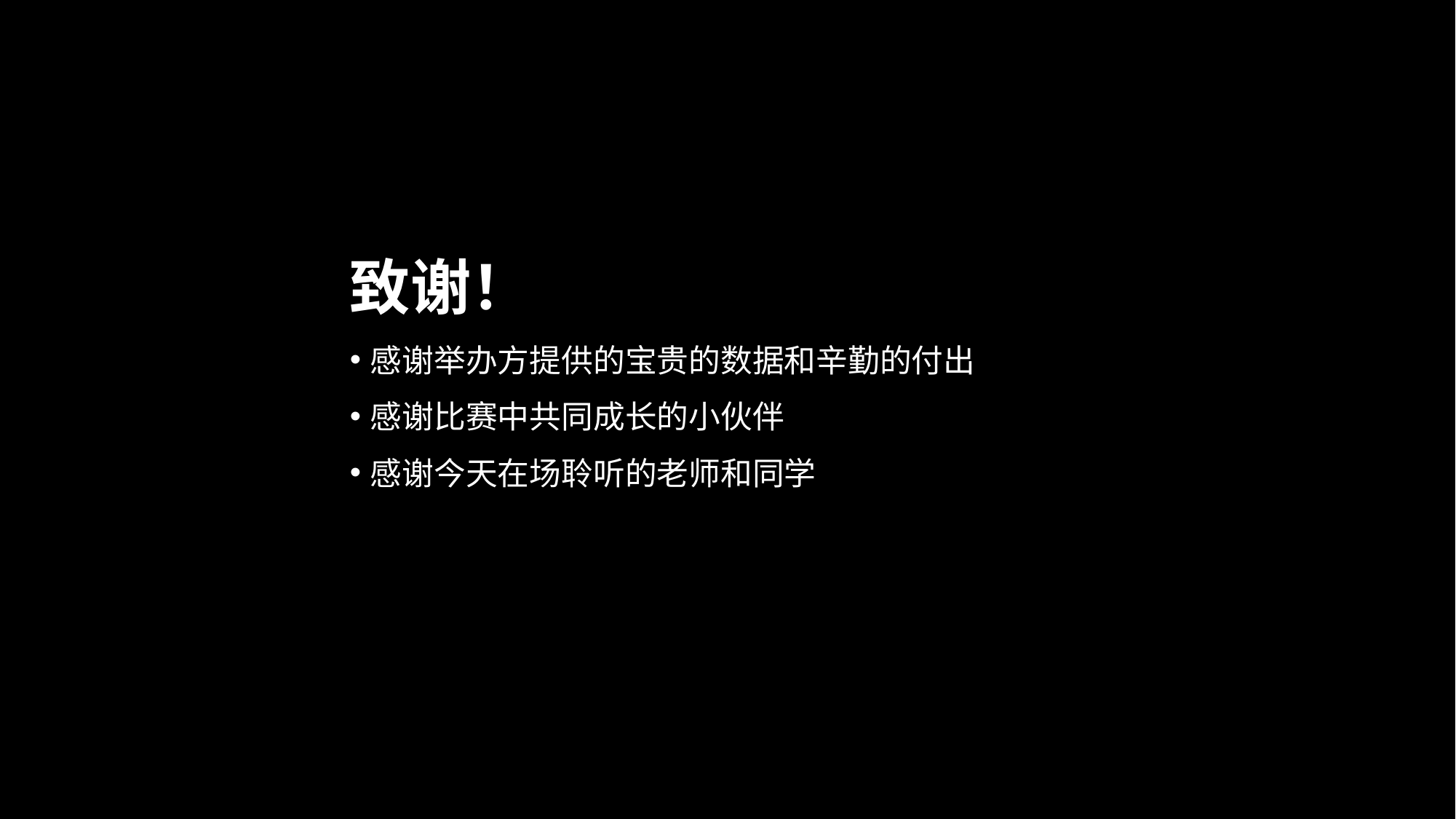

致谢！
感谢举办方提供的宝贵的数据和辛勤的付出
感谢比赛中共同成长的小伙伴
感谢今天在场聆听的老师和同学